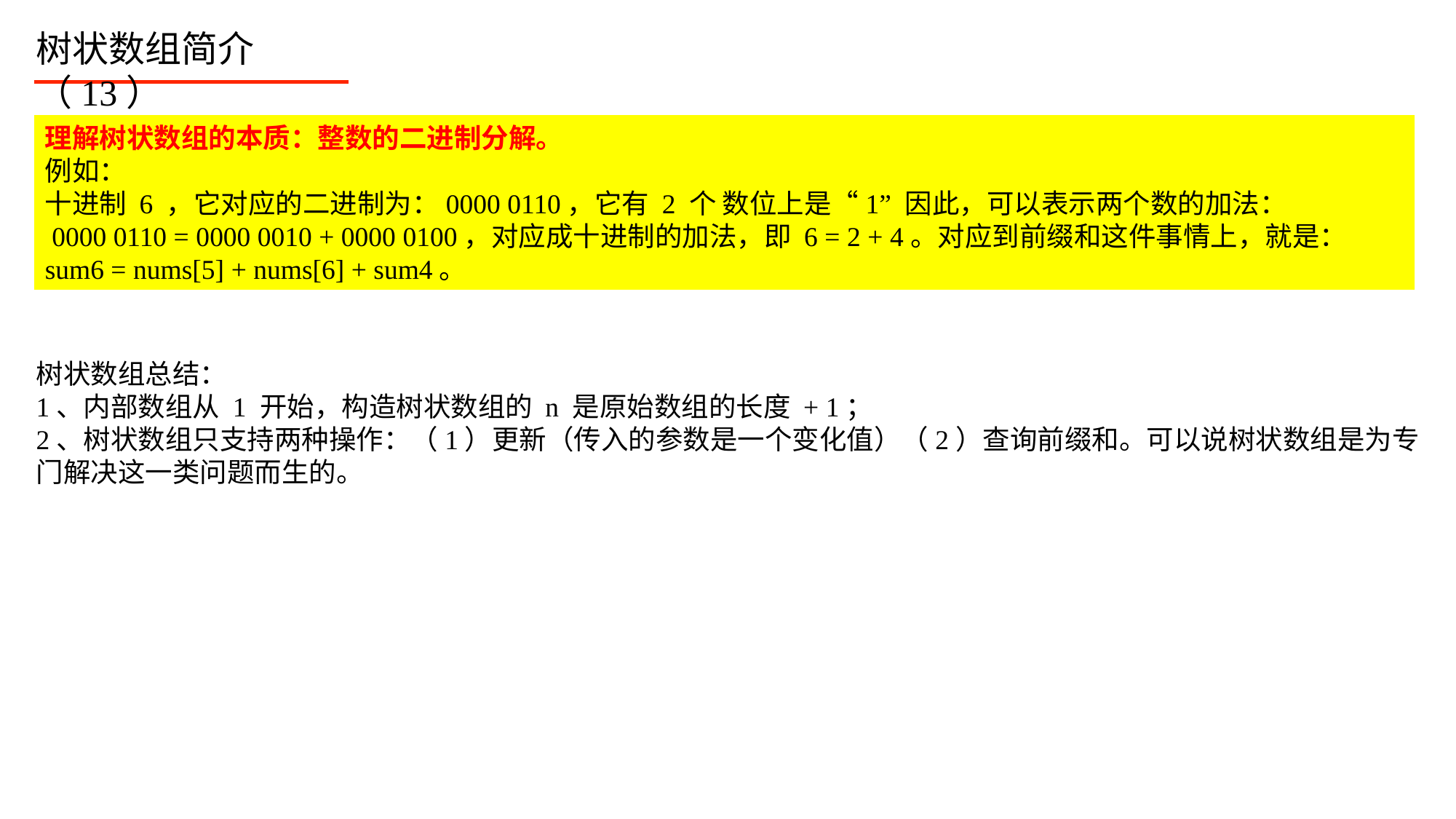

树状数组简介（13）
理解树状数组的本质：整数的二进制分解。
例如：
十进制 6 ，它对应的二进制为：0000 0110，它有 2 个 数位上是“1” 因此，可以表示两个数的加法：
 0000 0110 = 0000 0010 + 0000 0100，对应成十进制的加法，即 6 = 2 + 4。对应到前缀和这件事情上，就是：
sum6 = nums[5] + nums[6] + sum4。
树状数组总结：
1、内部数组从 1 开始，构造树状数组的 n 是原始数组的长度 + 1；
2、树状数组只支持两种操作：（1）更新（传入的参数是一个变化值）（2）查询前缀和。可以说树状数组是为专门解决这一类问题而生的。